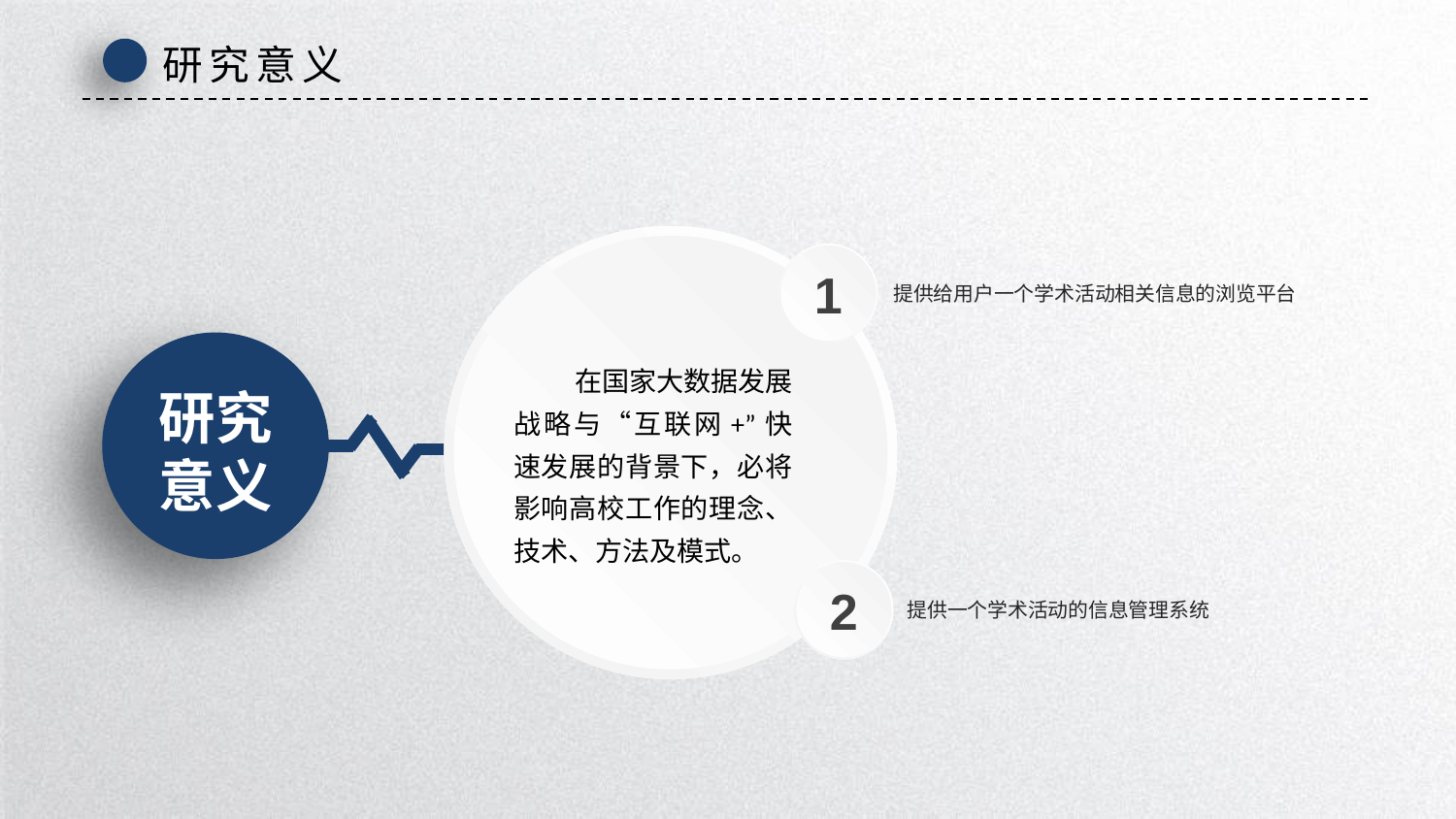

研究意义

1
提供给用户一个学术活动相关信息的浏览平台

         在国家大数据发展战略与“互联网+”快速发展的背景下，必将影响高校工作的理念、技术、方法及模式。
研究
意义

2
提供一个学术活动的信息管理系统